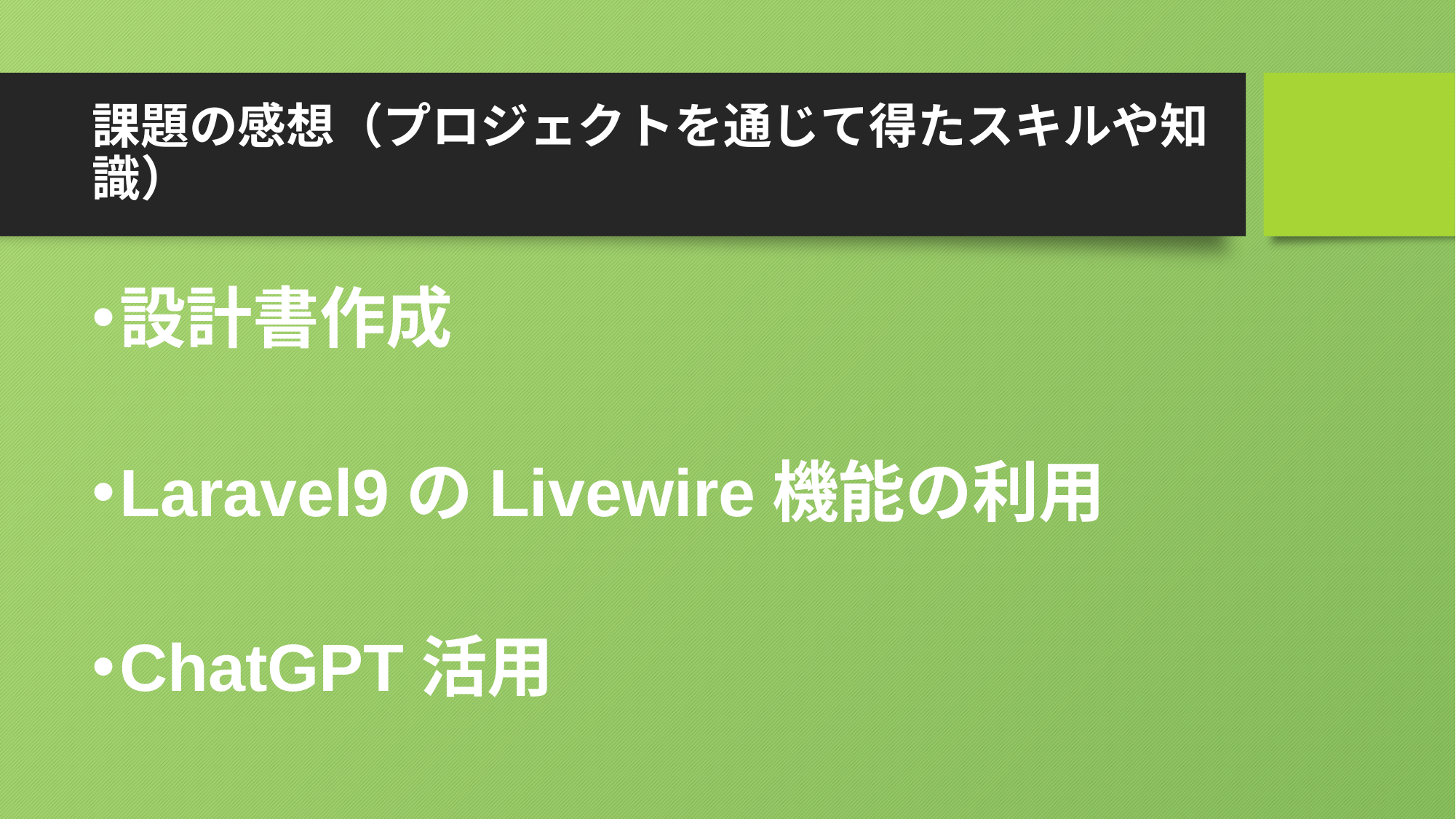

# 課題の感想（プロジェクトを通じて得たスキルや知識）
設計書作成

Laravel9のLivewire機能の利用

ChatGPT活用